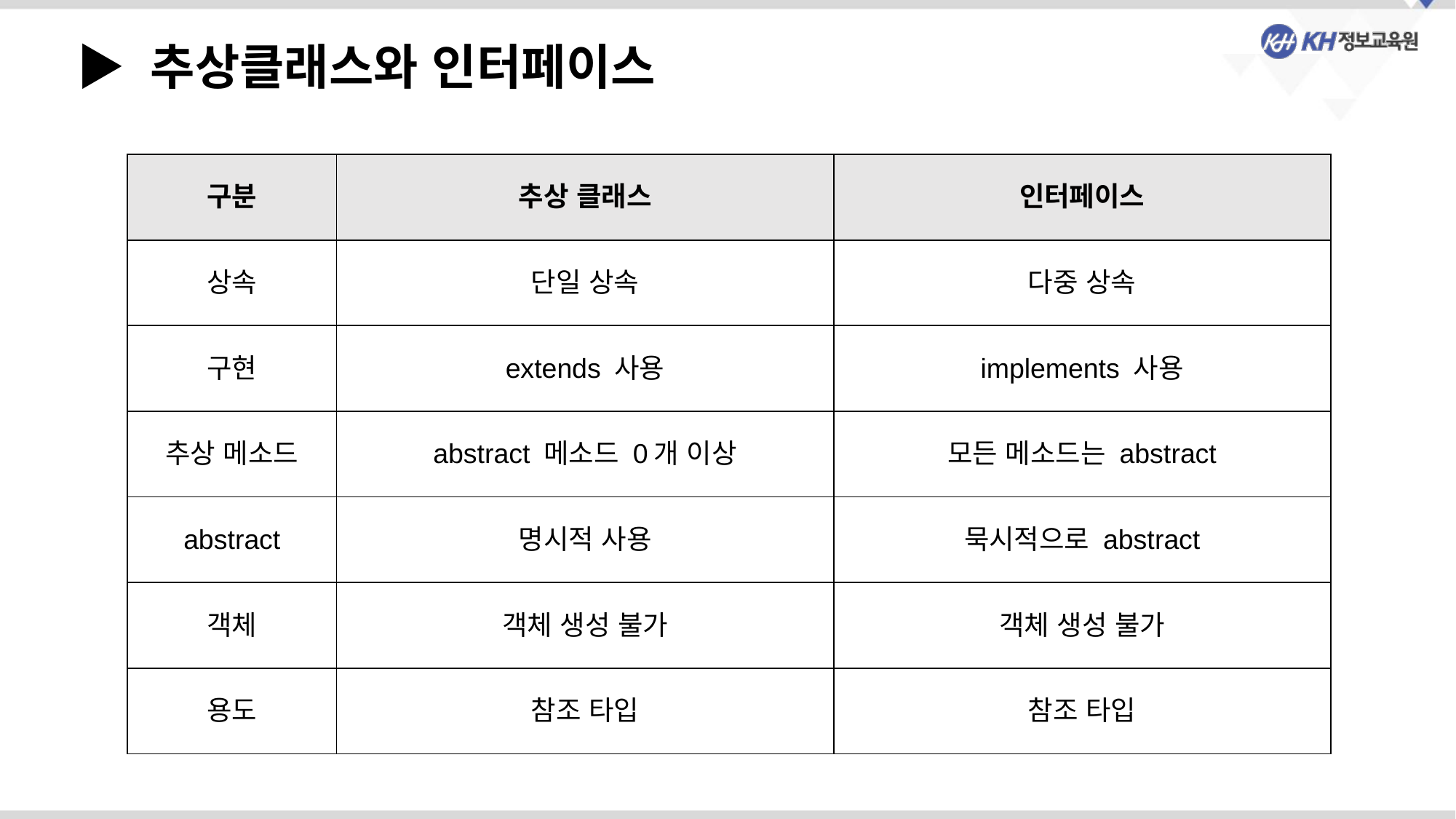

▶ 추상클래스와 인터페이스
| 구분 | 추상 클래스 | 인터페이스 |
| --- | --- | --- |
| 상속 | 단일 상속 | 다중 상속 |
| 구현 | extends 사용 | implements 사용 |
| 추상 메소드 | abstract 메소드 0개 이상 | 모든 메소드는 abstract |
| abstract | 명시적 사용 | 묵시적으로 abstract |
| 객체 | 객체 생성 불가 | 객체 생성 불가 |
| 용도 | 참조 타입 | 참조 타입 |